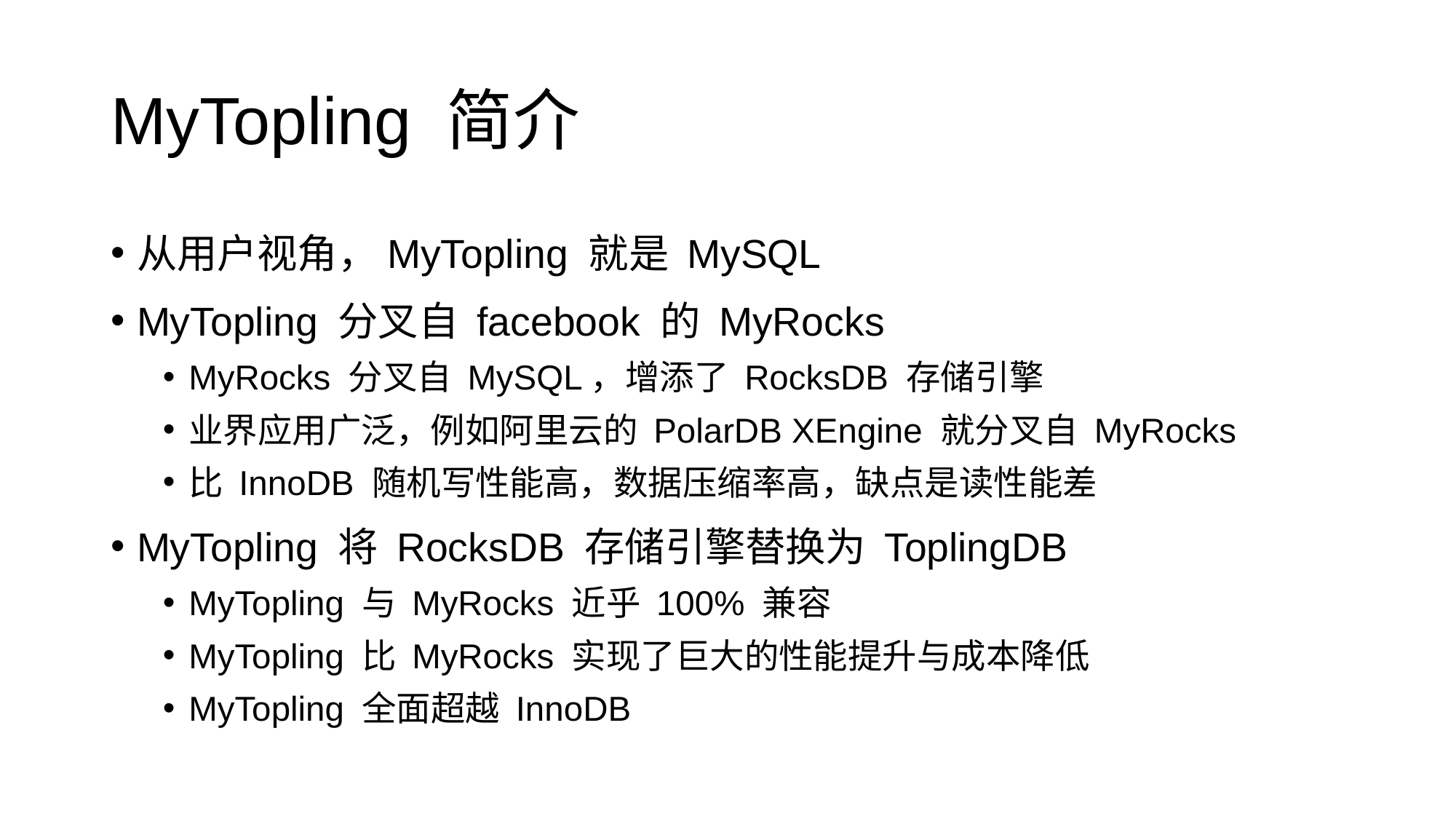

# MyTopling 简介
从用户视角，MyTopling 就是 MySQL
MyTopling 分叉自 facebook 的 MyRocks
MyRocks 分叉自 MySQL，增添了 RocksDB 存储引擎
业界应用广泛，例如阿里云的 PolarDB XEngine 就分叉自 MyRocks
比 InnoDB 随机写性能高，数据压缩率高，缺点是读性能差
MyTopling 将 RocksDB 存储引擎替换为 ToplingDB
MyTopling 与 MyRocks 近乎 100% 兼容
MyTopling 比 MyRocks 实现了巨大的性能提升与成本降低
MyTopling 全面超越 InnoDB